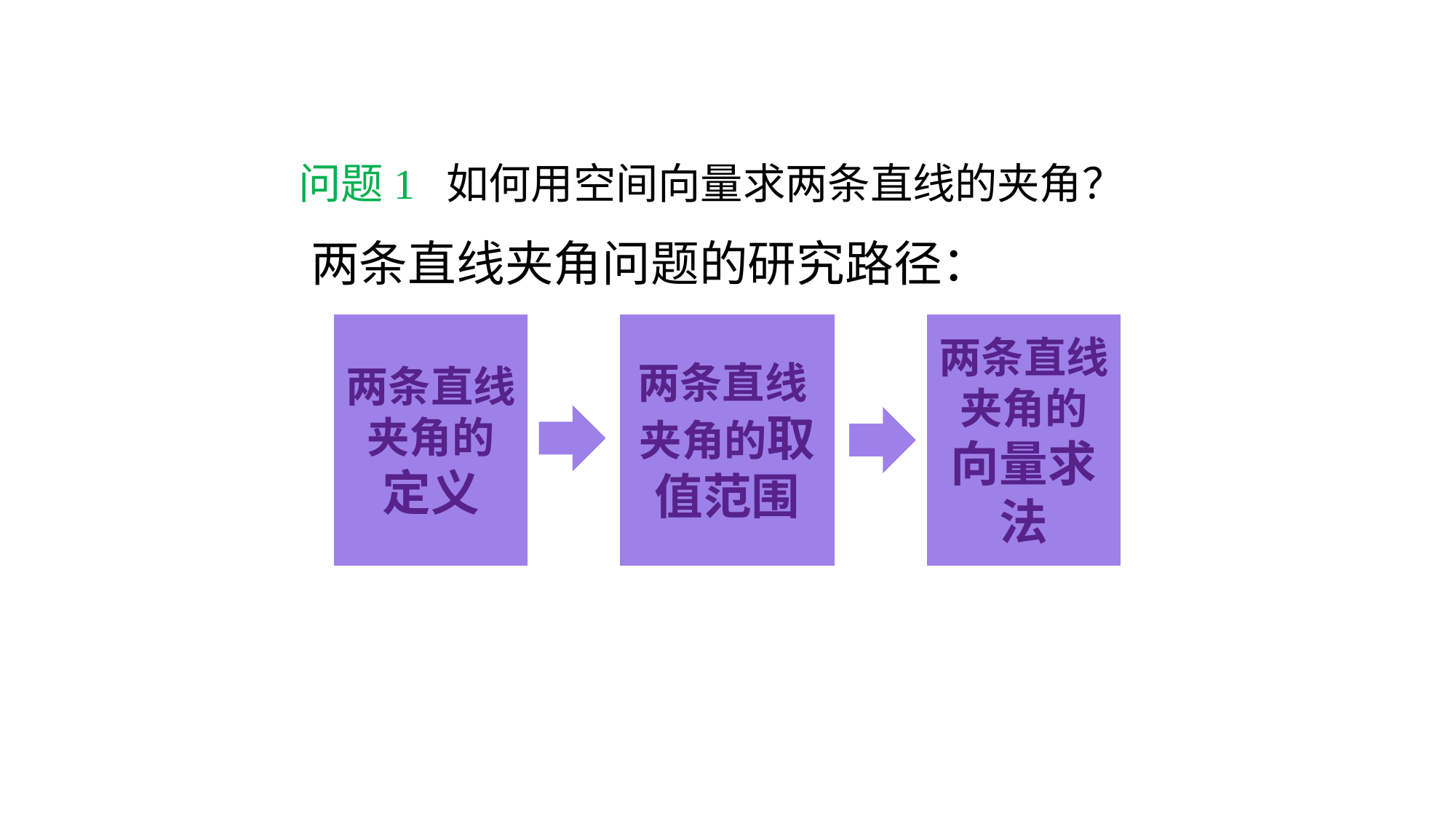

问题1  如何用空间向量求两条直线的夹角？
两条直线夹角问题的研究路径：
两条直线夹角的定义
两条直线  夹角的取值范围
两条直线夹角的向量求法